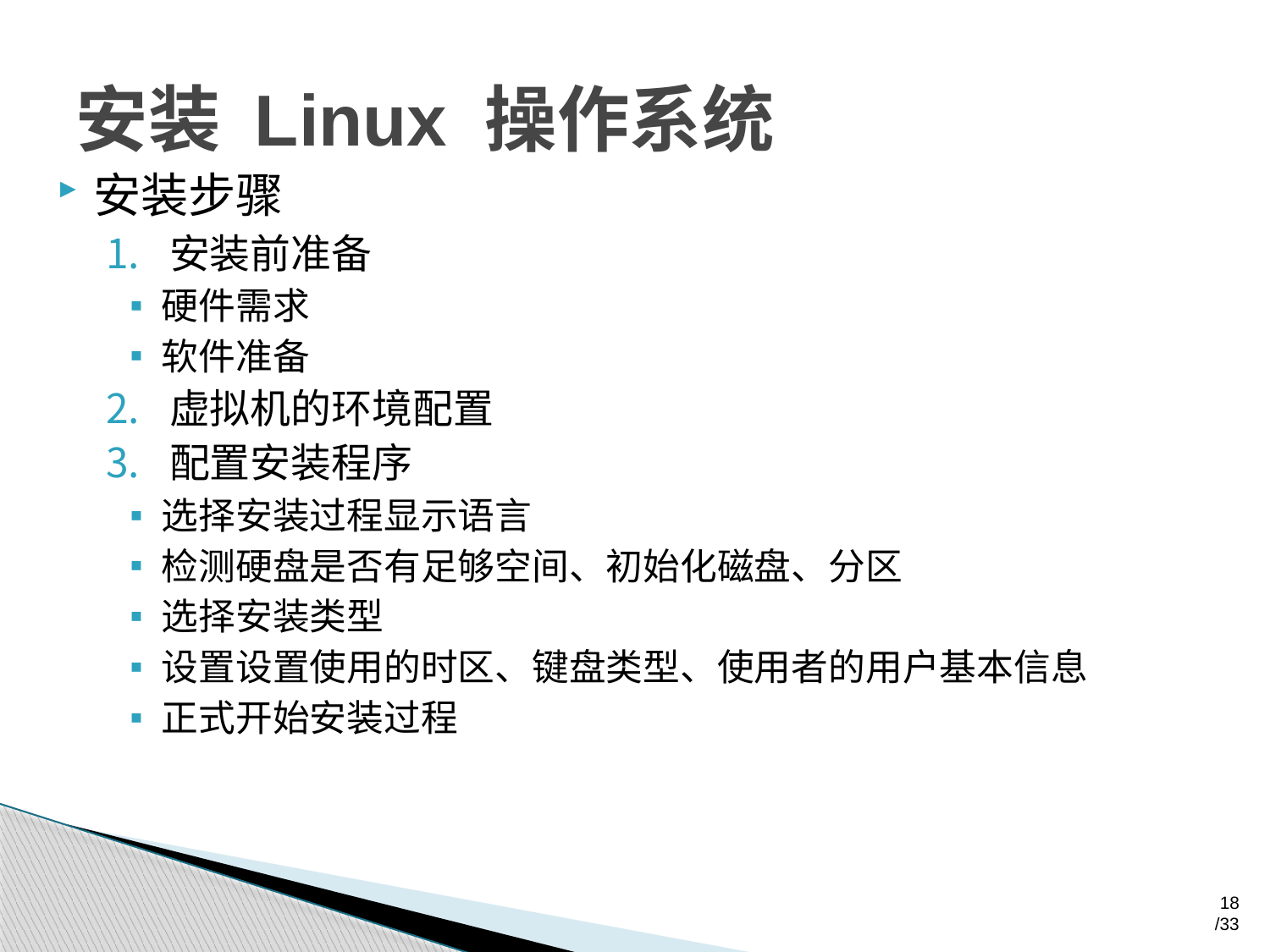

# 安装 Linux 操作系统
安装步骤
安装前准备
硬件需求
软件准备
虚拟机的环境配置
配置安装程序
选择安装过程显示语言
检测硬盘是否有足够空间、初始化磁盘、分区
选择安装类型
设置设置使用的时区、键盘类型、使用者的用户基本信息
正式开始安装过程

18/33